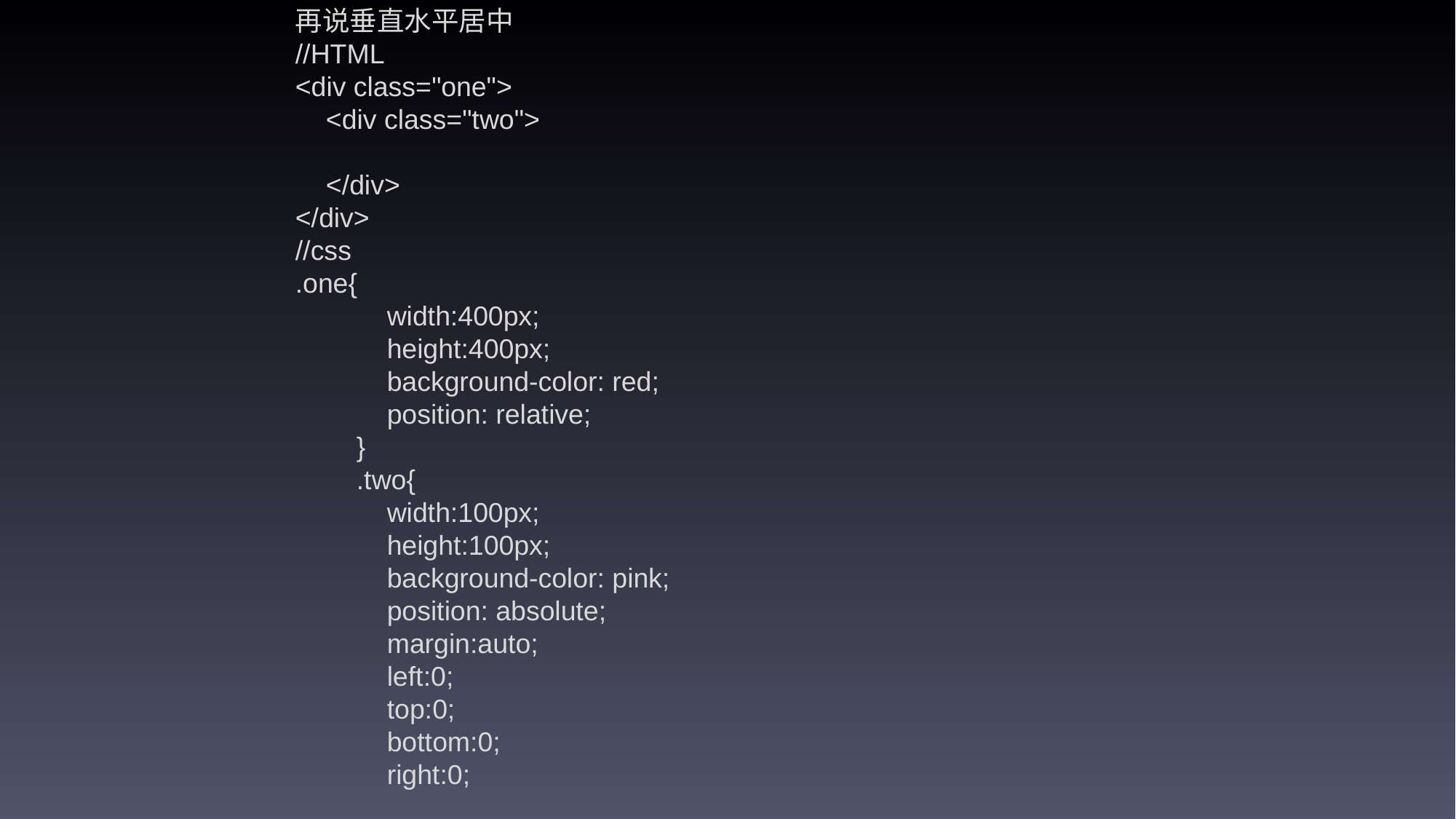

再说垂直水平居中
//HTML
<div class="one">
    <div class="two">

    </div>
</div>
//css
.one{
            width:400px;
            height:400px;
            background-color: red;
            position: relative;
        }
        .two{
            width:100px;
            height:100px;
            background-color: pink;
            position: absolute;
            margin:auto;
            left:0;
            top:0;
            bottom:0;
            right:0;

        }